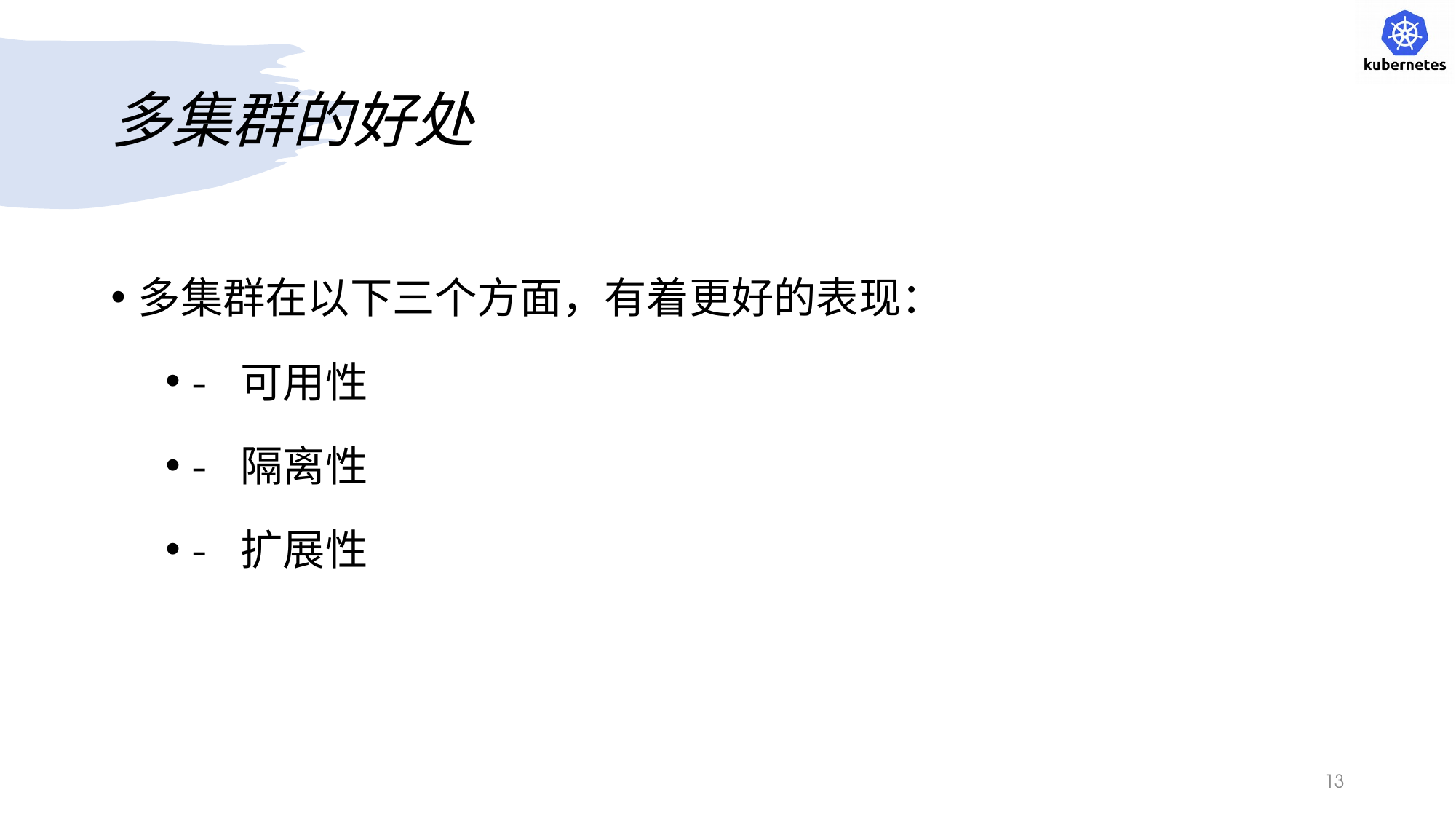

# 多集群的好处
多集群在以下三个方面，有着更好的表现：
-  可用性
-  隔离性
-  扩展性

13